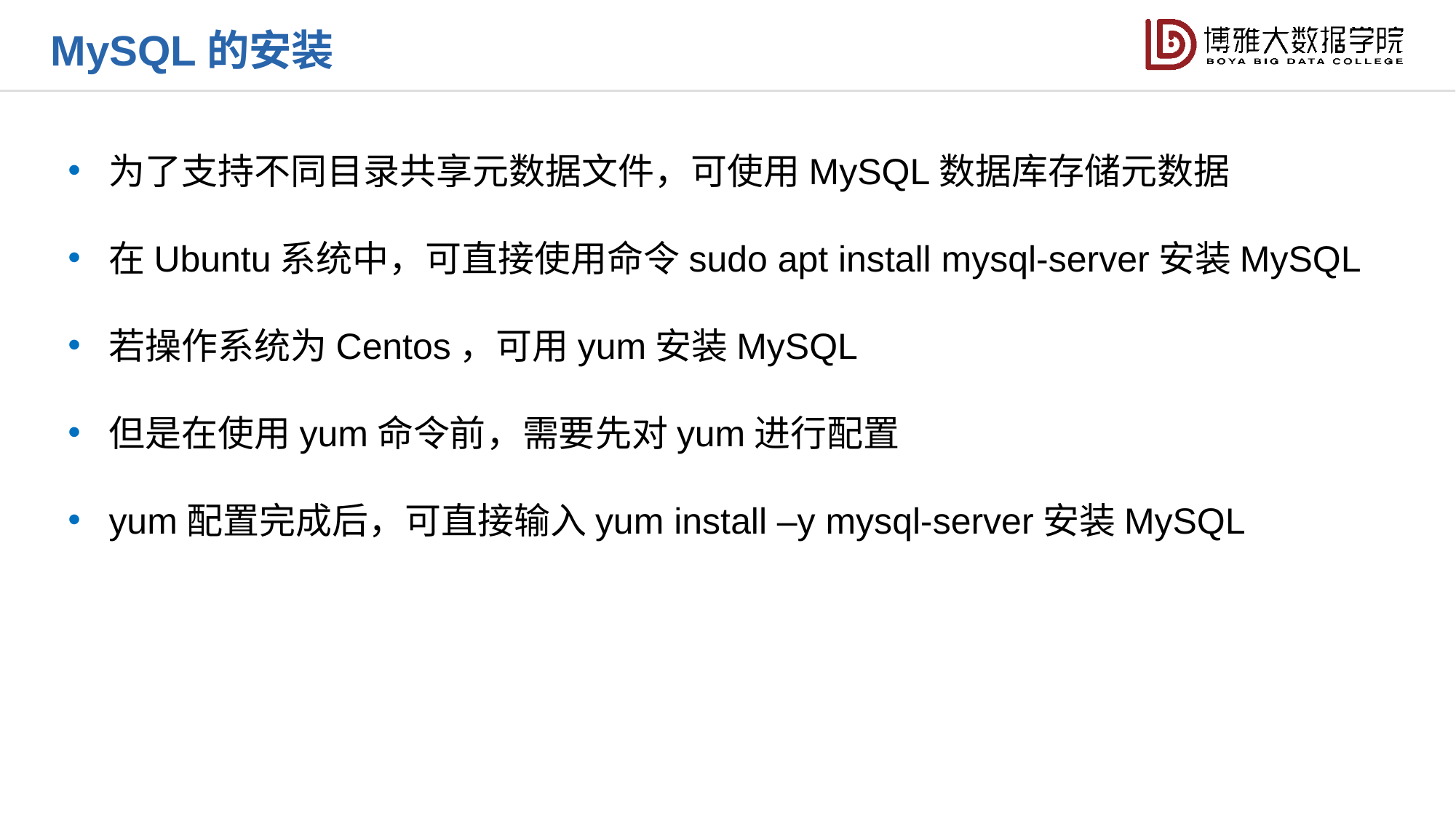

MySQL的安装

为了支持不同目录共享元数据文件，可使用MySQL数据库存储元数据

在Ubuntu系统中，可直接使用命令sudo apt install mysql-server安装MySQL

若操作系统为Centos，可用yum安装MySQL

但是在使用yum命令前，需要先对yum进行配置

yum配置完成后，可直接输入yum install –y mysql-server安装MySQL